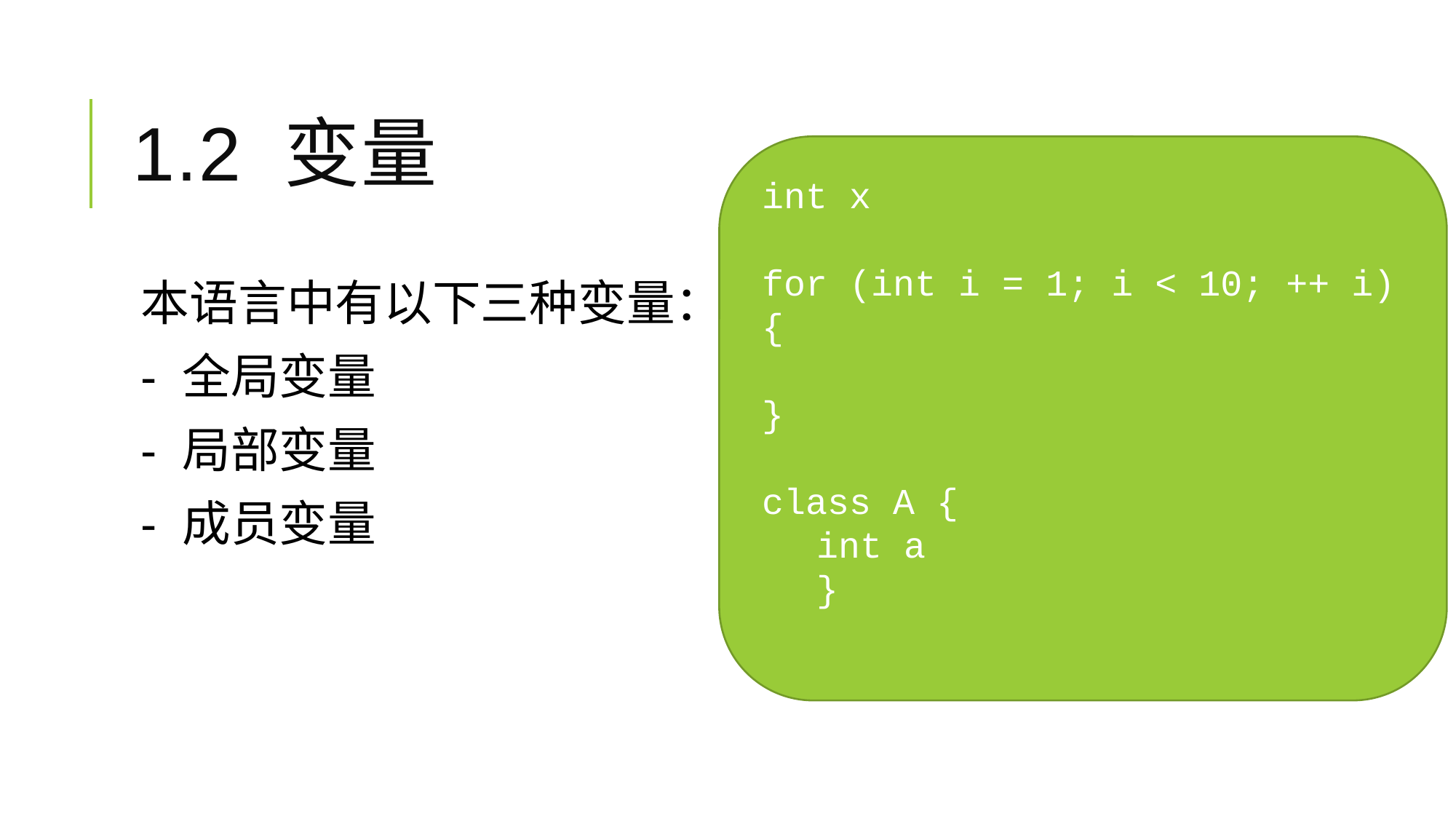

# 1.2 变量

int x

for (int i = 1; i < 10; ++ i) {

}

class A {
int a
}
本语言中有以下三种变量：
- 全局变量
- 局部变量
- 成员变量